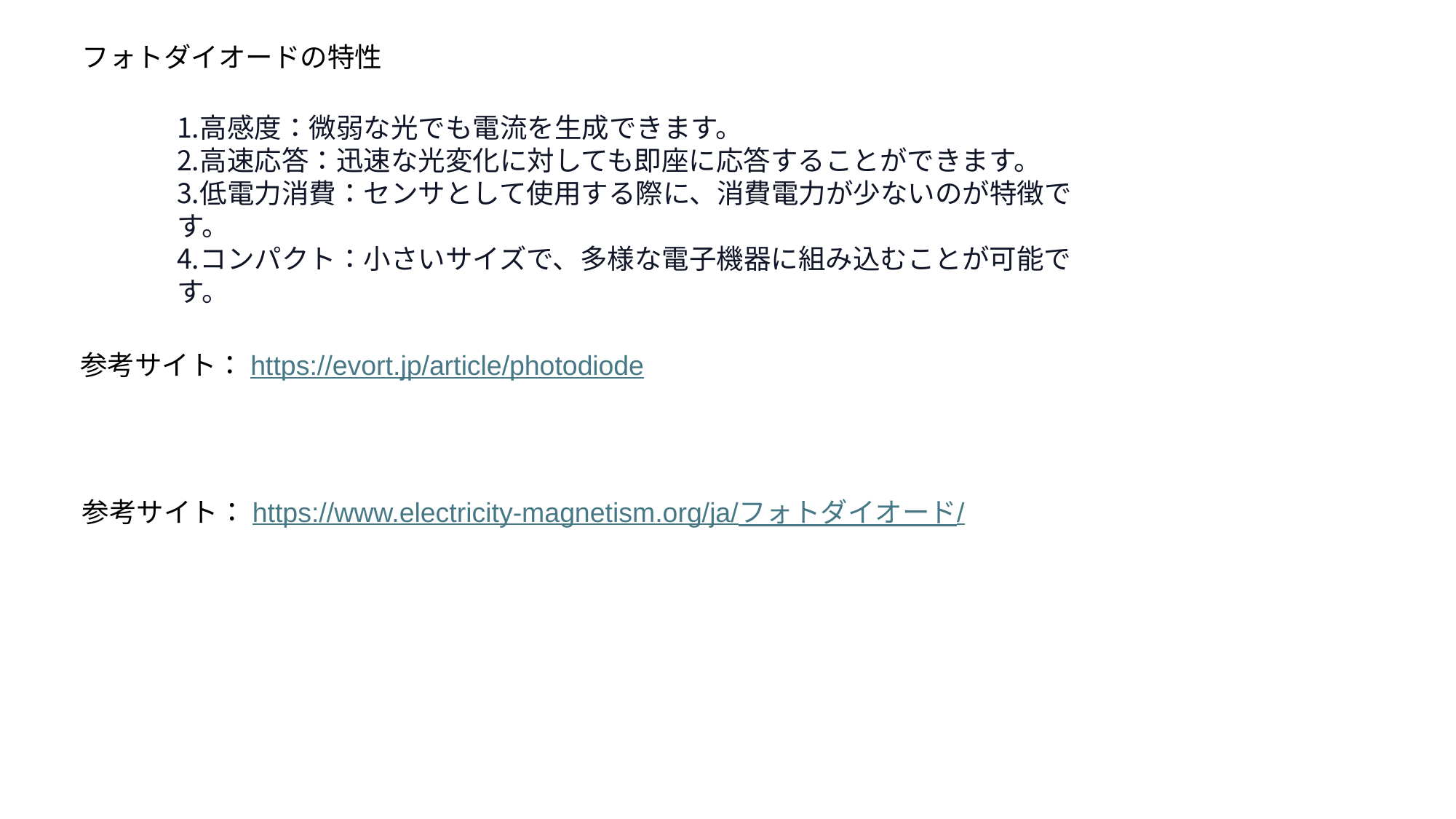

フォトダイオードの特性
高感度：微弱な光でも電流を生成できます。
高速応答：迅速な光変化に対しても即座に応答することができます。
低電力消費：センサとして使用する際に、消費電力が少ないのが特徴です。
コンパクト：小さいサイズで、多様な電子機器に組み込むことが可能です。
参考サイト：https://evort.jp/article/photodiode

参考サイト：https://www.electricity-magnetism.org/ja/フォトダイオード/